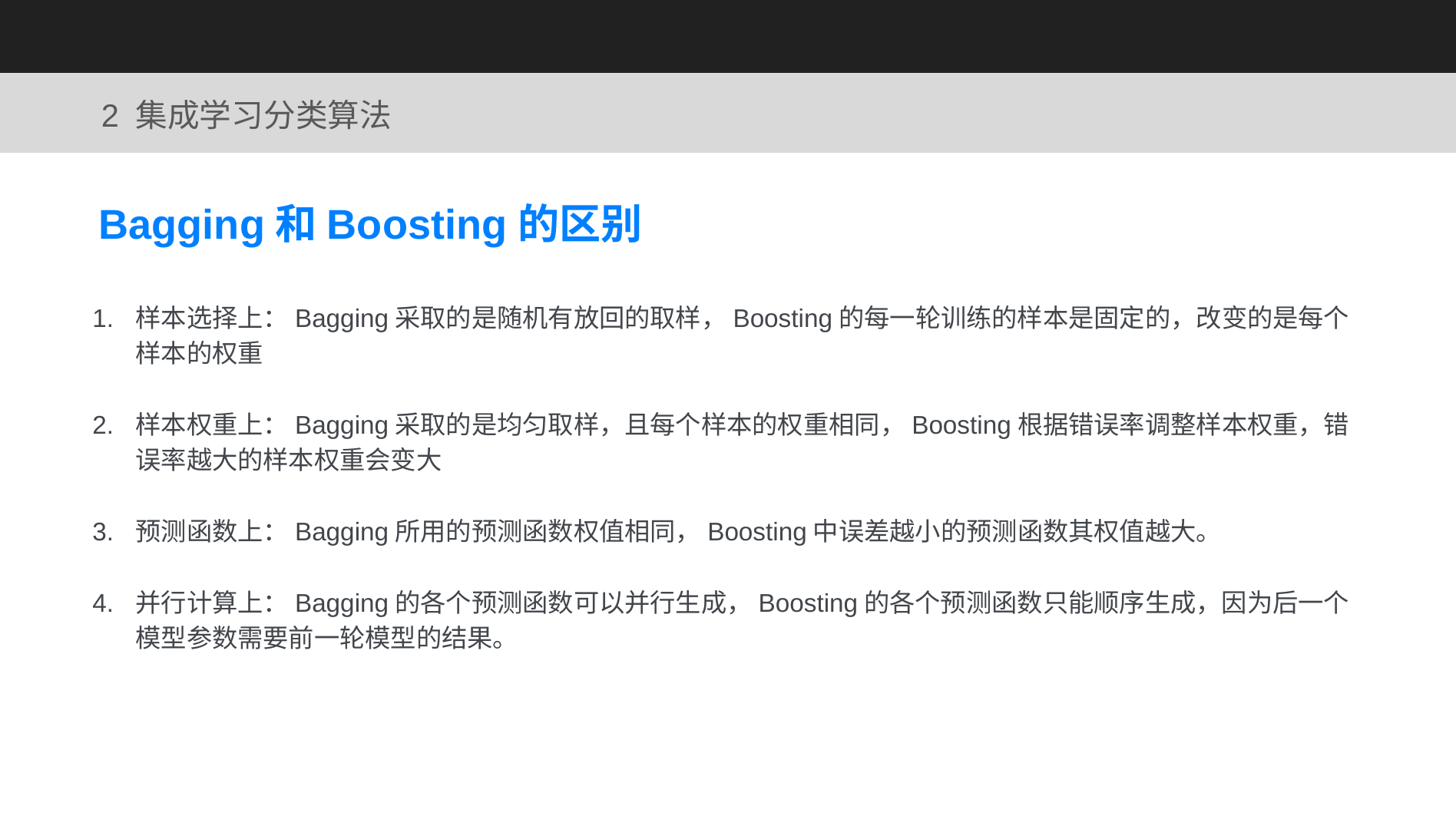

2 集成学习分类算法
Bagging和Boosting的区别
样本选择上：Bagging采取的是随机有放回的取样，Boosting的每一轮训练的样本是固定的，改变的是每个样本的权重

样本权重上：Bagging采取的是均匀取样，且每个样本的权重相同，Boosting根据错误率调整样本权重，错误率越大的样本权重会变大

预测函数上：Bagging所用的预测函数权值相同，Boosting中误差越小的预测函数其权值越大。

并行计算上：Bagging的各个预测函数可以并行生成，Boosting的各个预测函数只能顺序生成，因为后一个模型参数需要前一轮模型的结果。